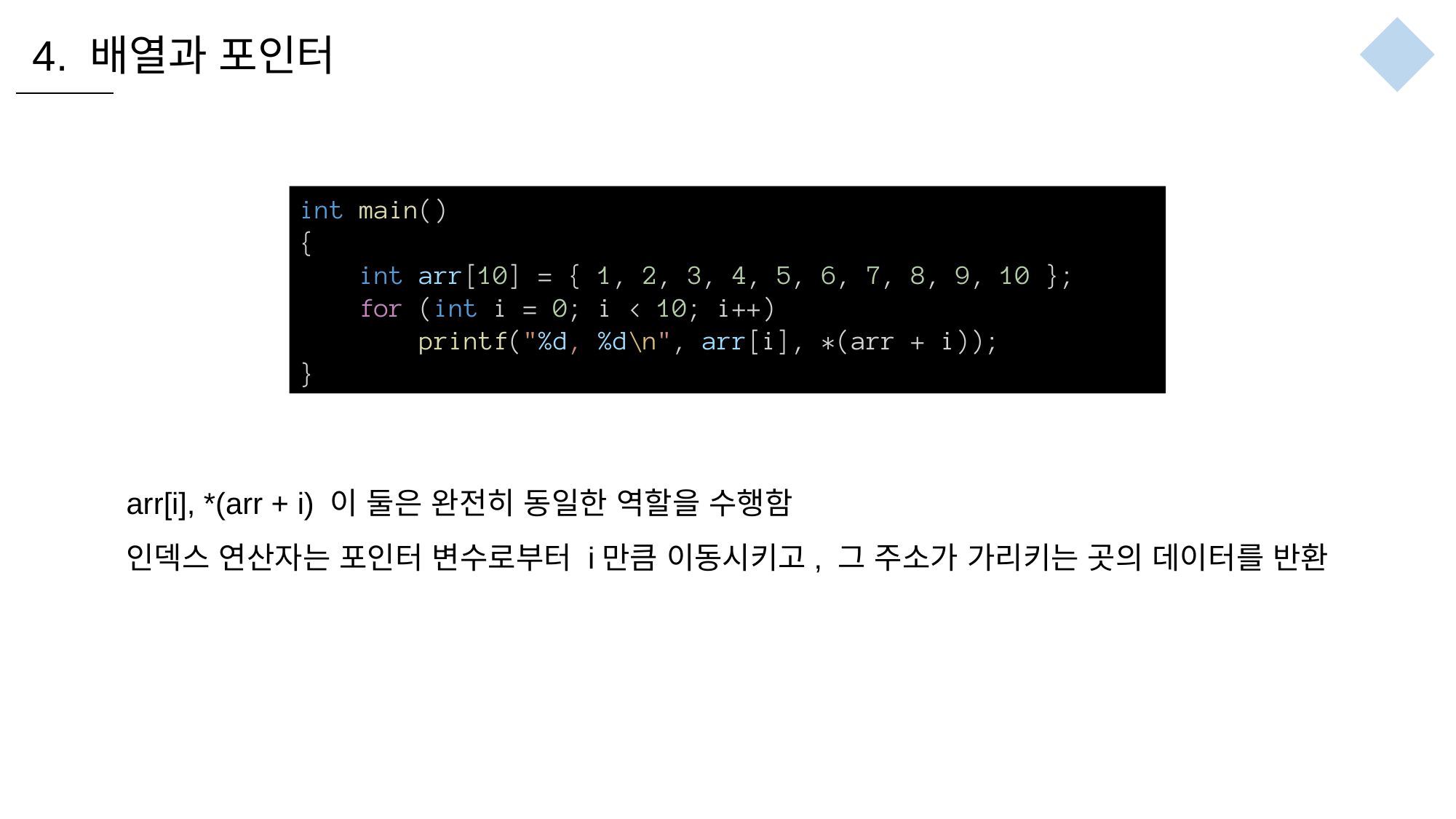

4. 배열과 포인터
int main()
{
    int arr[10] = { 1, 2, 3, 4, 5, 6, 7, 8, 9, 10 };
    for (int i = 0; i < 10; i++)
        printf("%d, %d\n", arr[i], *(arr + i));
}
arr[i], *(arr + i) 이 둘은 완전히 동일한 역할을 수행함
인덱스 연산자는 포인터 변수로부터 i만큼 이동시키고, 그 주소가 가리키는 곳의 데이터를 반환